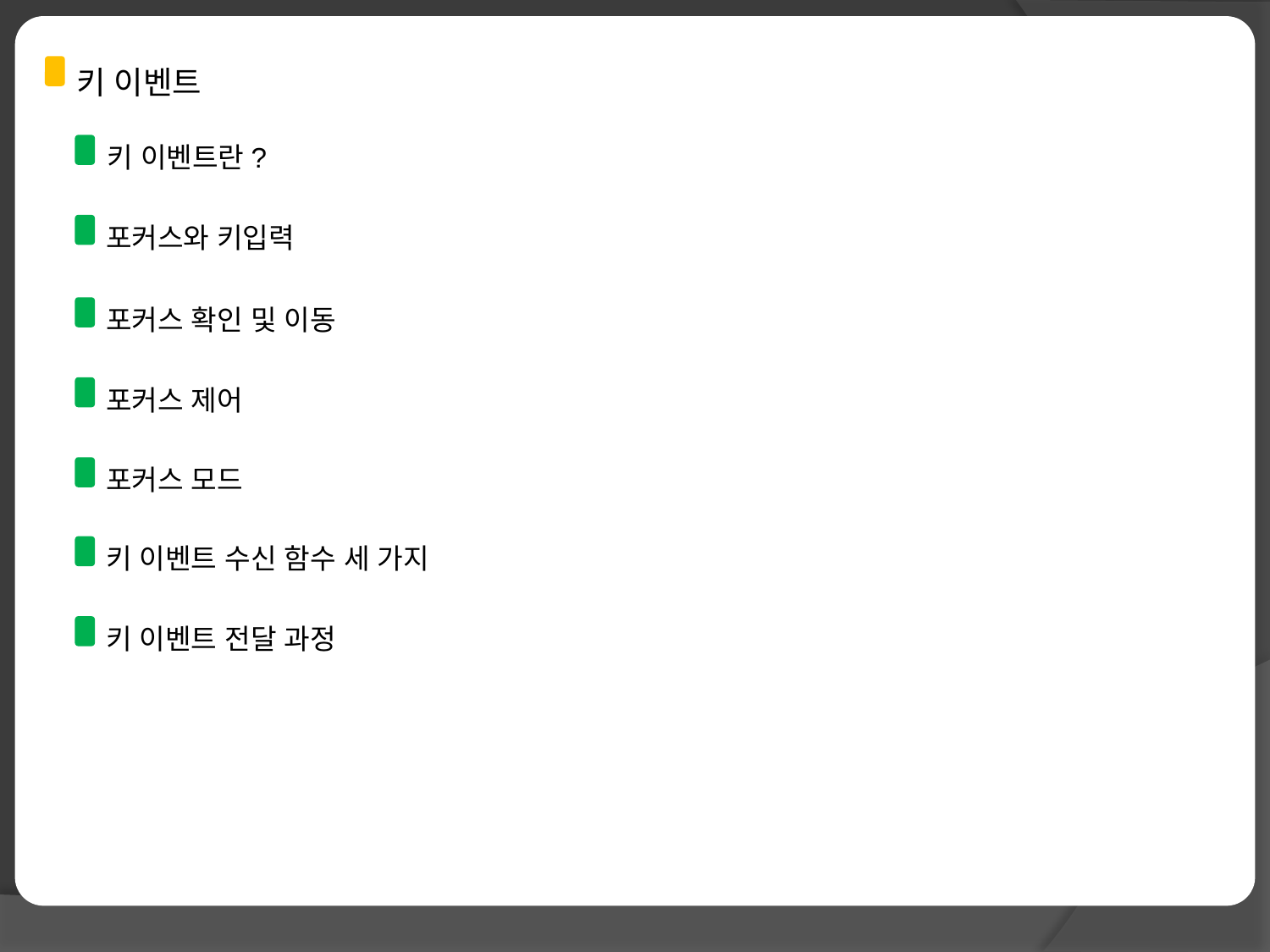

키 이벤트
키 이벤트란?

포커스와 키입력

포커스 확인 및 이동

포커스 제어

포커스 모드

키 이벤트 수신 함수 세 가지

키 이벤트 전달 과정